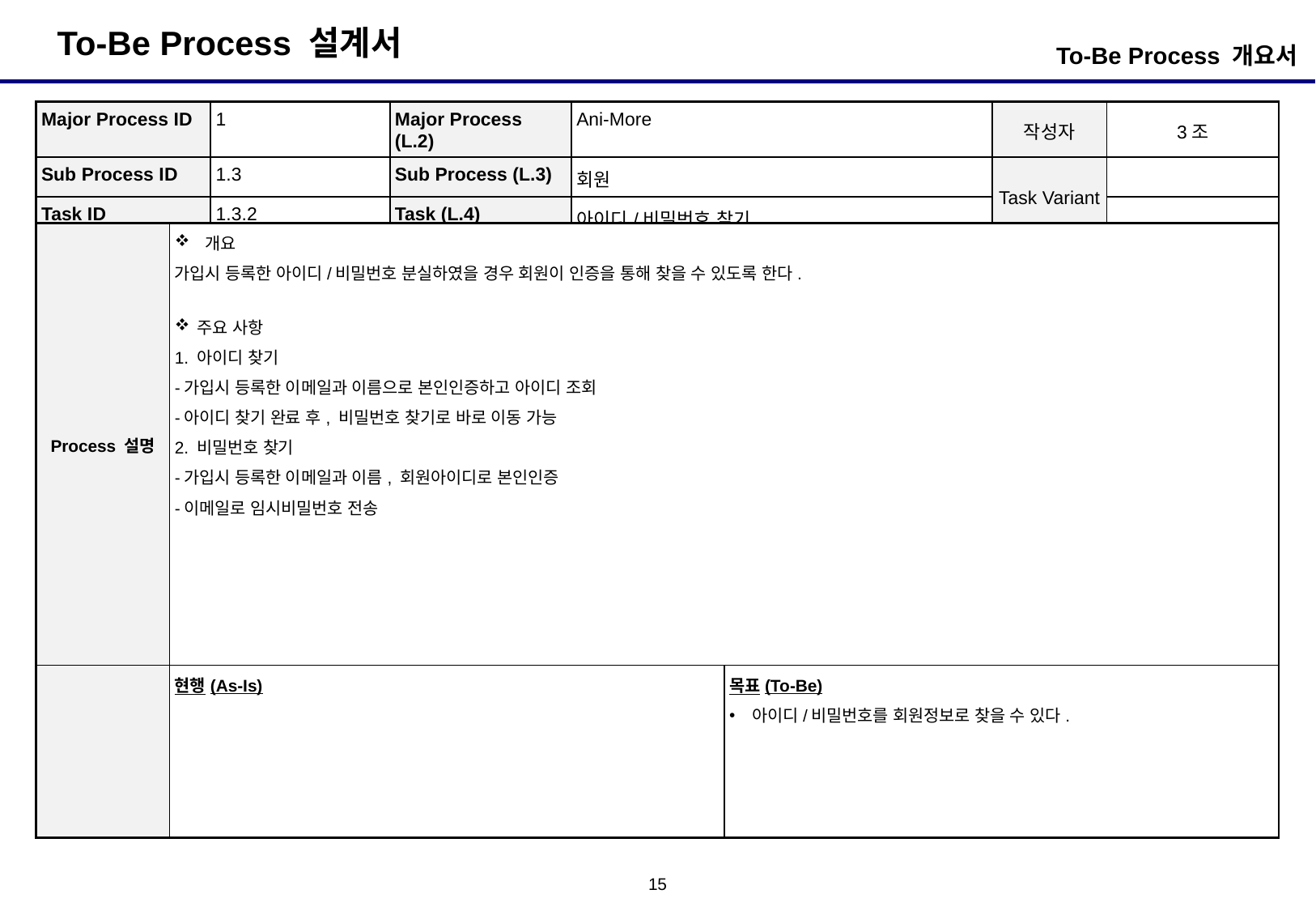

To-Be Process 개요서
| Major Process ID | 1 | Major Process (L.2) | Ani-More | 작성자 | 3조 |
| --- | --- | --- | --- | --- | --- |
| Sub Process ID | 1.3 | Sub Process (L.3) | 회원 | Task Variant |  |
| Task ID | 1.3.2 | Task (L.4) | 아이디/비밀번호 찾기 |  |  |
| Process 설명 | 개요 가입시 등록한 아이디/비밀번호 분실하였을 경우 회원이 인증을 통해 찾을 수 있도록 한다. 주요 사항 1. 아이디 찾기 -가입시 등록한 이메일과 이름으로 본인인증하고 아이디 조회 -아이디 찾기 완료 후, 비밀번호 찾기로 바로 이동 가능 2. 비밀번호 찾기 -가입시 등록한 이메일과 이름, 회원아이디로 본인인증 -이메일로 임시비밀번호 전송 |  |
| --- | --- | --- |
|  | 현행(As-Is) | 목표(To-Be) 아이디/비밀번호를 회원정보로 찾을 수 있다. |